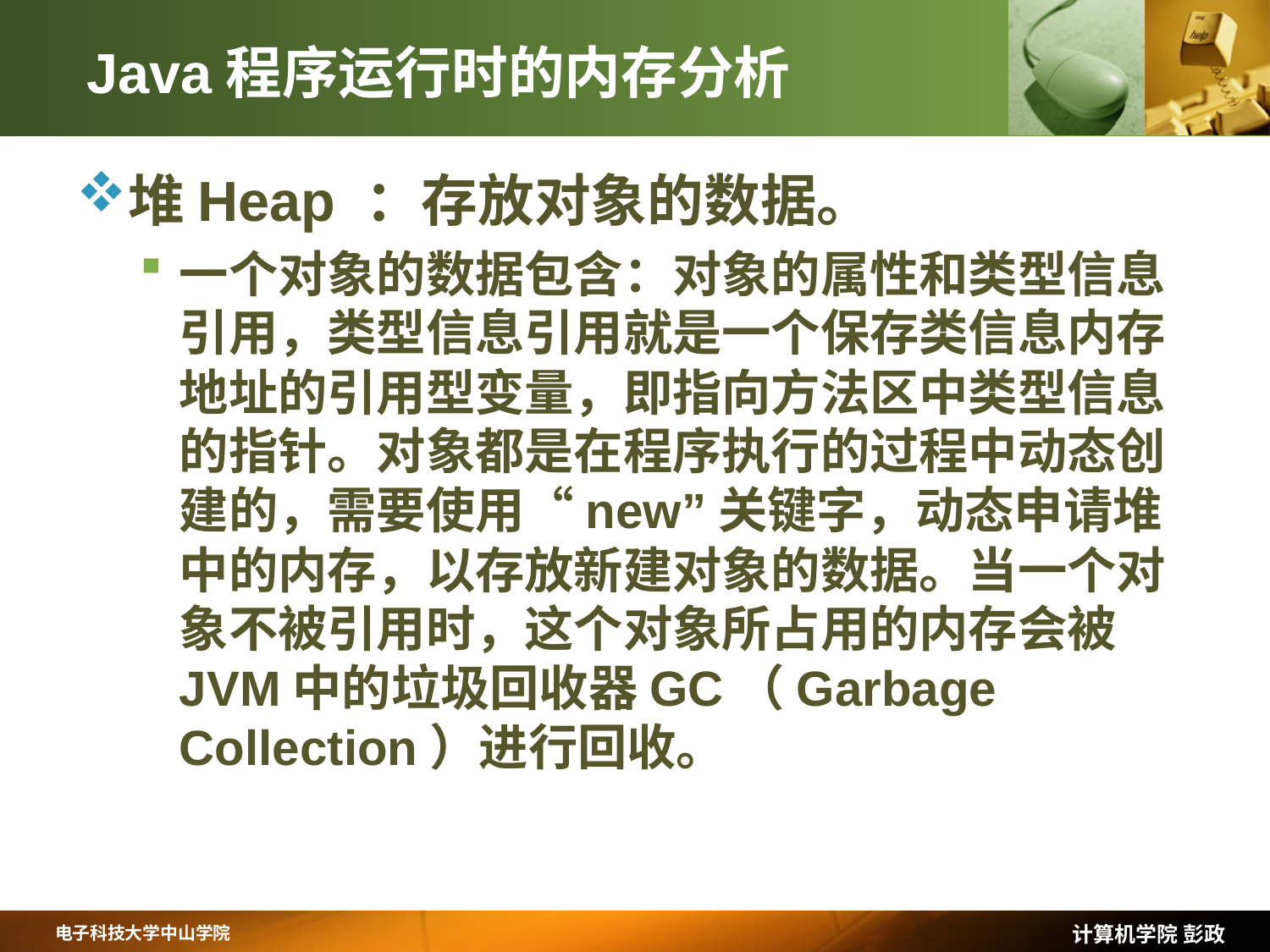

# Java程序运行时的内存分析
堆Heap ：存放对象的数据。
一个对象的数据包含：对象的属性和类型信息引用，类型信息引用就是一个保存类信息内存地址的引用型变量，即指向方法区中类型信息的指针。对象都是在程序执行的过程中动态创建的，需要使用“new”关键字，动态申请堆中的内存，以存放新建对象的数据。当一个对象不被引用时，这个对象所占用的内存会被JVM中的垃圾回收器GC（Garbage Collection）进行回收。
计算机学院 彭政
电子科技大学中山学院